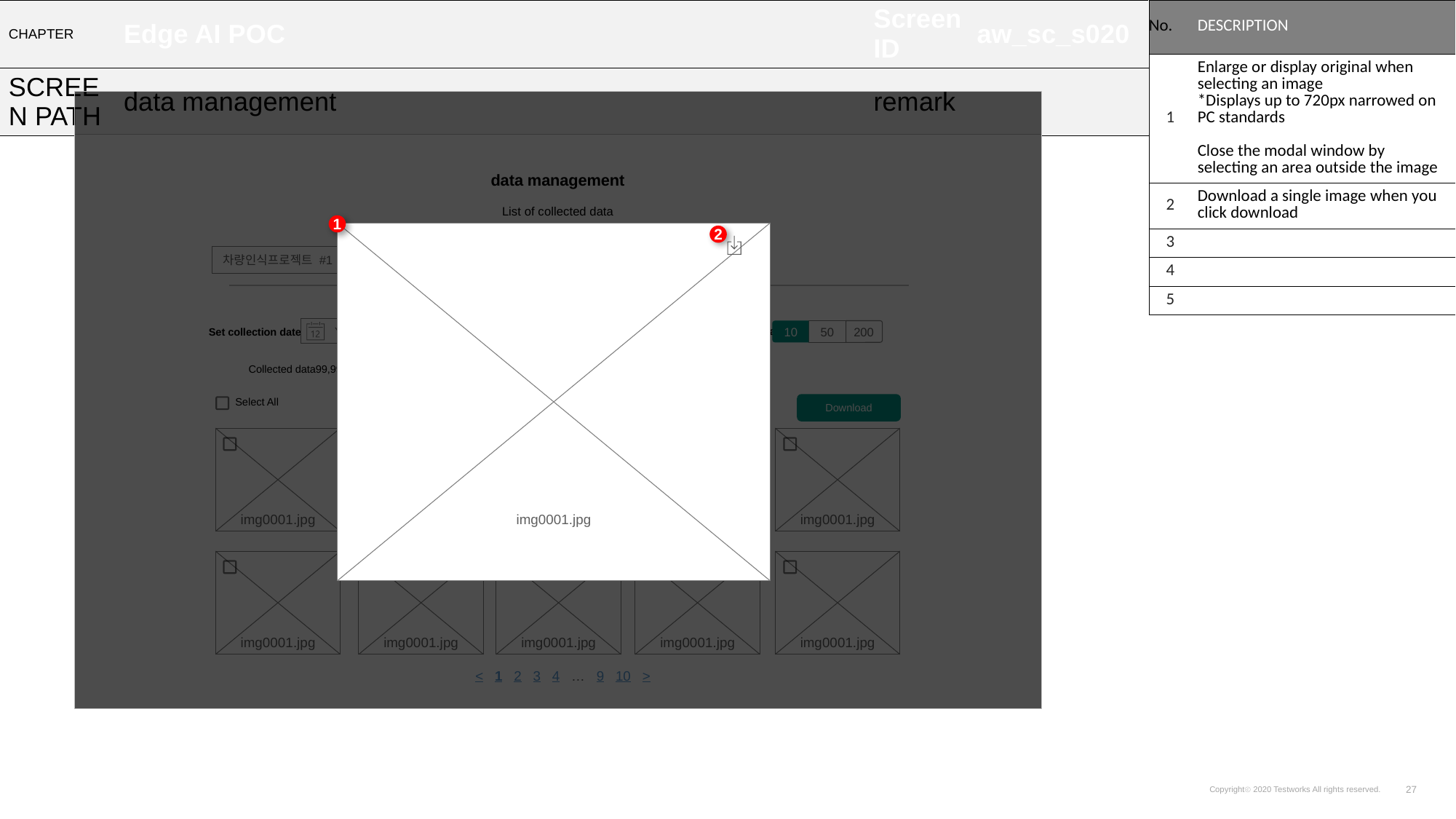

| CHAPTER | Edge AI POC | Screen ID | aw\_sc\_s020 |
| --- | --- | --- | --- |
| SCREEN PATH | data management | remark |  |
| No. | DESCRIPTION |
| --- | --- |
| 1 | Enlarge or display original when selecting an image \*Displays up to 720px narrowed on PC standards Close the modal window by selecting an area outside the image |
| 2 | Download a single image when you click download |
| 3 |  |
| 4 |  |
| 5 |  |
GNB

data management

List of collected data
1

img0001.jpg
2

차량인식프로젝트 #1

apply
        YY-MM-DD

        YY-MM-DD

10
200
50
~
number of displays
Set collection date
Collected data99,999key
Download
Select All

img0001.jpg

img0001.jpg

img0001.jpg

img0001.jpg

img0001.jpg

img0001.jpg

img0001.jpg

img0001.jpg

img0001.jpg

img0001.jpg

<   1   2   3   4   …   9   10   >